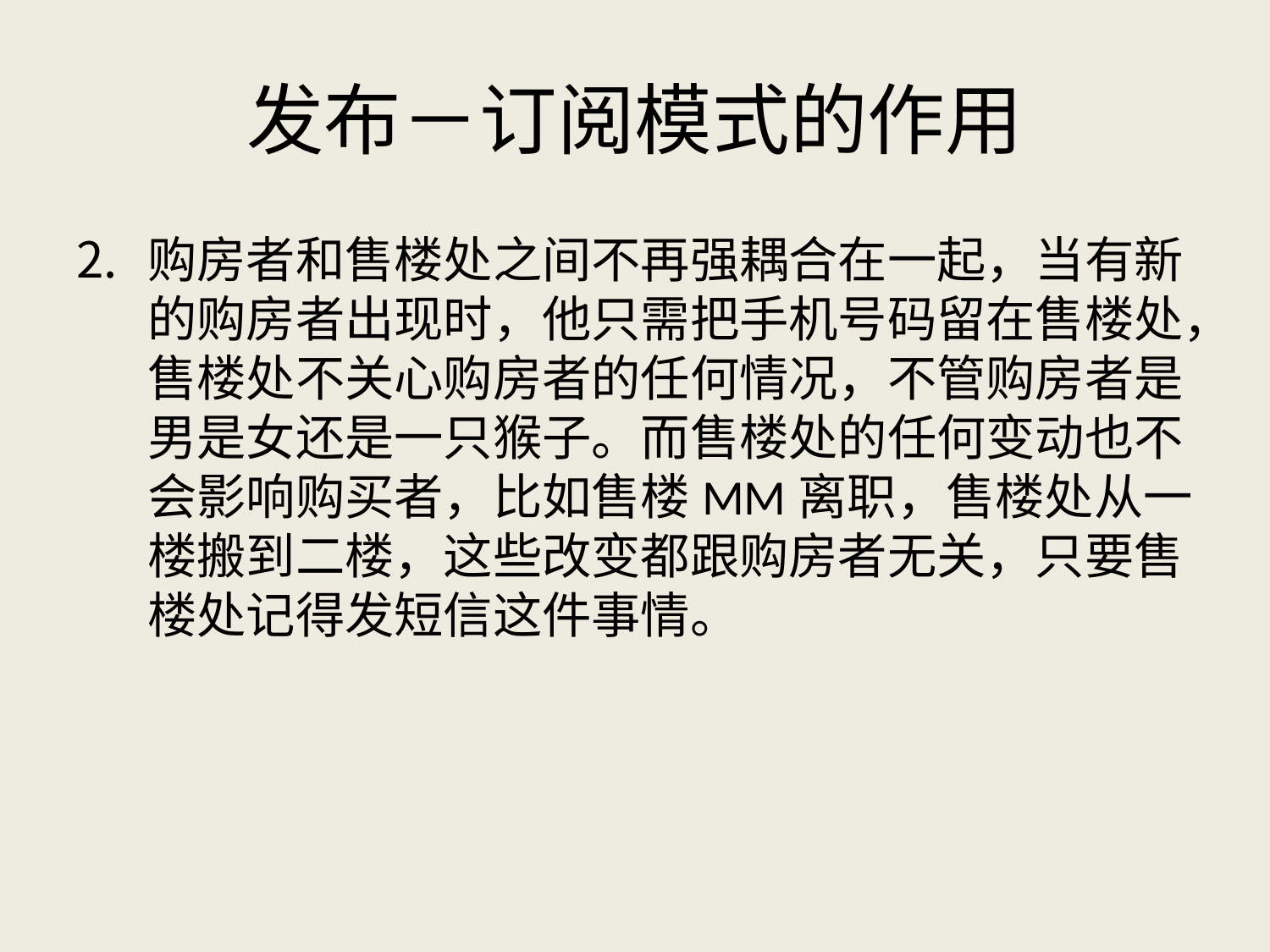

# 发布－订阅模式的作用
购房者和售楼处之间不再强耦合在一起，当有新的购房者出现时，他只需把手机号码留在售楼处，售楼处不关心购房者的任何情况，不管购房者是男是女还是一只猴子。而售楼处的任何变动也不会影响购买者，比如售楼MM离职，售楼处从一楼搬到二楼，这些改变都跟购房者无关，只要售楼处记得发短信这件事情。